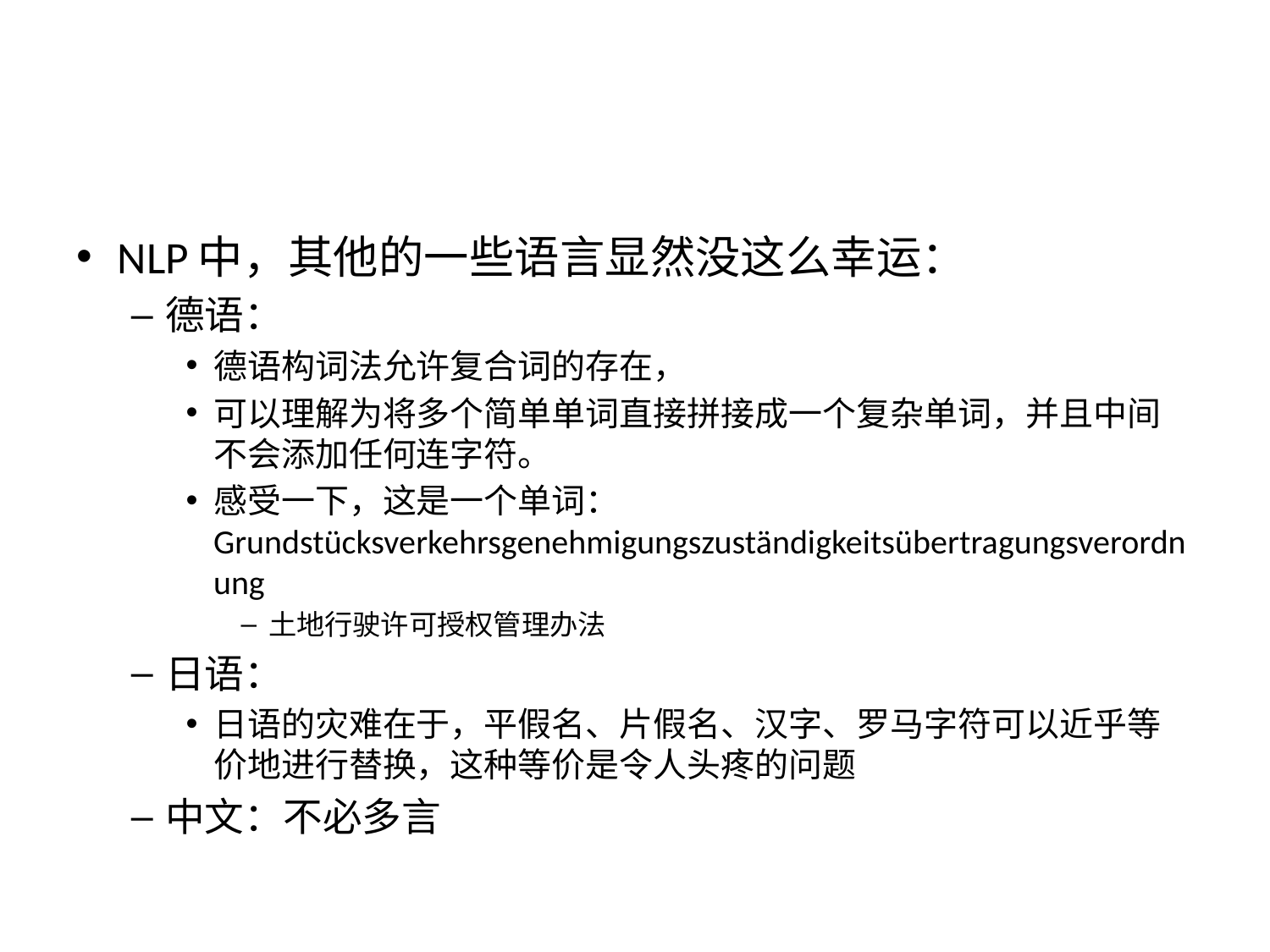

#
NLP中，其他的一些语言显然没这么幸运：
德语：
德语构词法允许复合词的存在，
可以理解为将多个简单单词直接拼接成一个复杂单词，并且中间不会添加任何连字符。
感受一下，这是一个单词：Grundstücksverkehrsgenehmigungszuständigkeitsübertragungsverordnung
土地行驶许可授权管理办法
日语：
日语的灾难在于，平假名、片假名、汉字、罗马字符可以近乎等价地进行替换，这种等价是令人头疼的问题
中文：不必多言